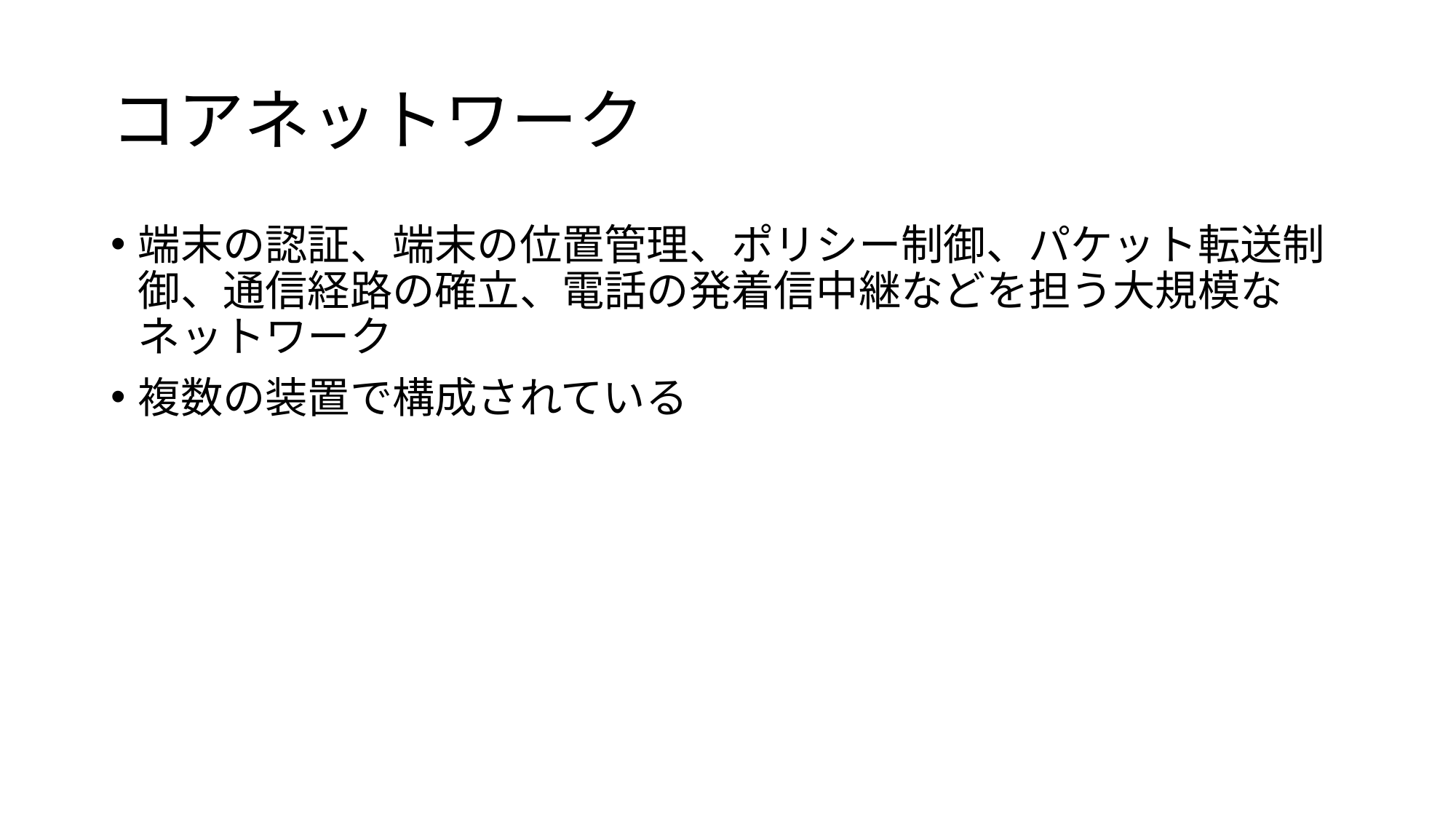

# コアネットワーク
端末の認証、端末の位置管理、ポリシー制御、パケット転送制御、通信経路の確立、電話の発着信中継などを担う大規模なネットワーク
複数の装置で構成されている